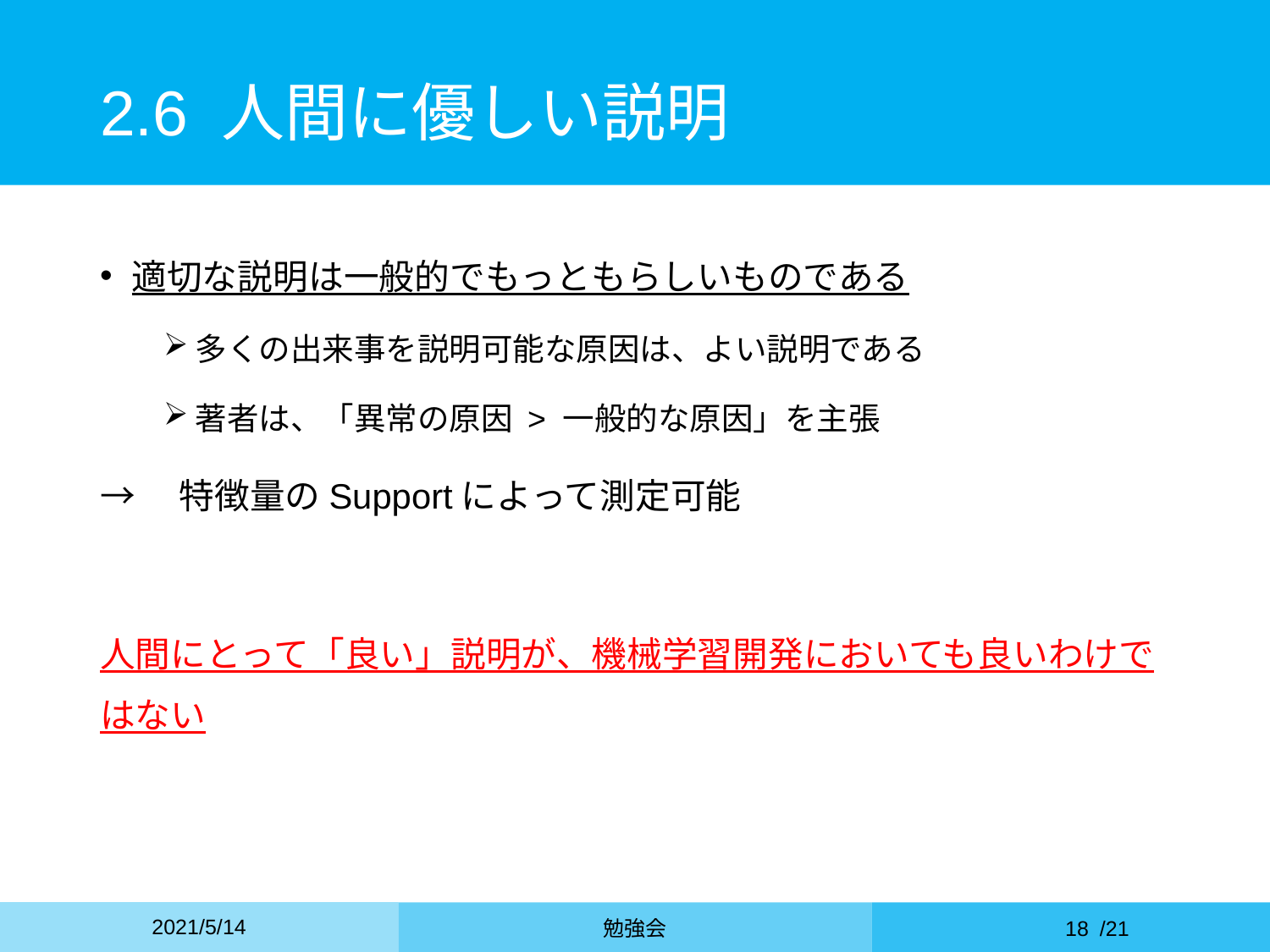

# 2.6 人間に優しい説明
適切な説明は一般的でもっともらしいものである
多くの出来事を説明可能な原因は、よい説明である
著者は、「異常の原因 > 一般的な原因」を主張
→　特徴量のSupportによって測定可能

人間にとって「良い」説明が、機械学習開発においても良いわけではない
2021/5/14
勉強会
18